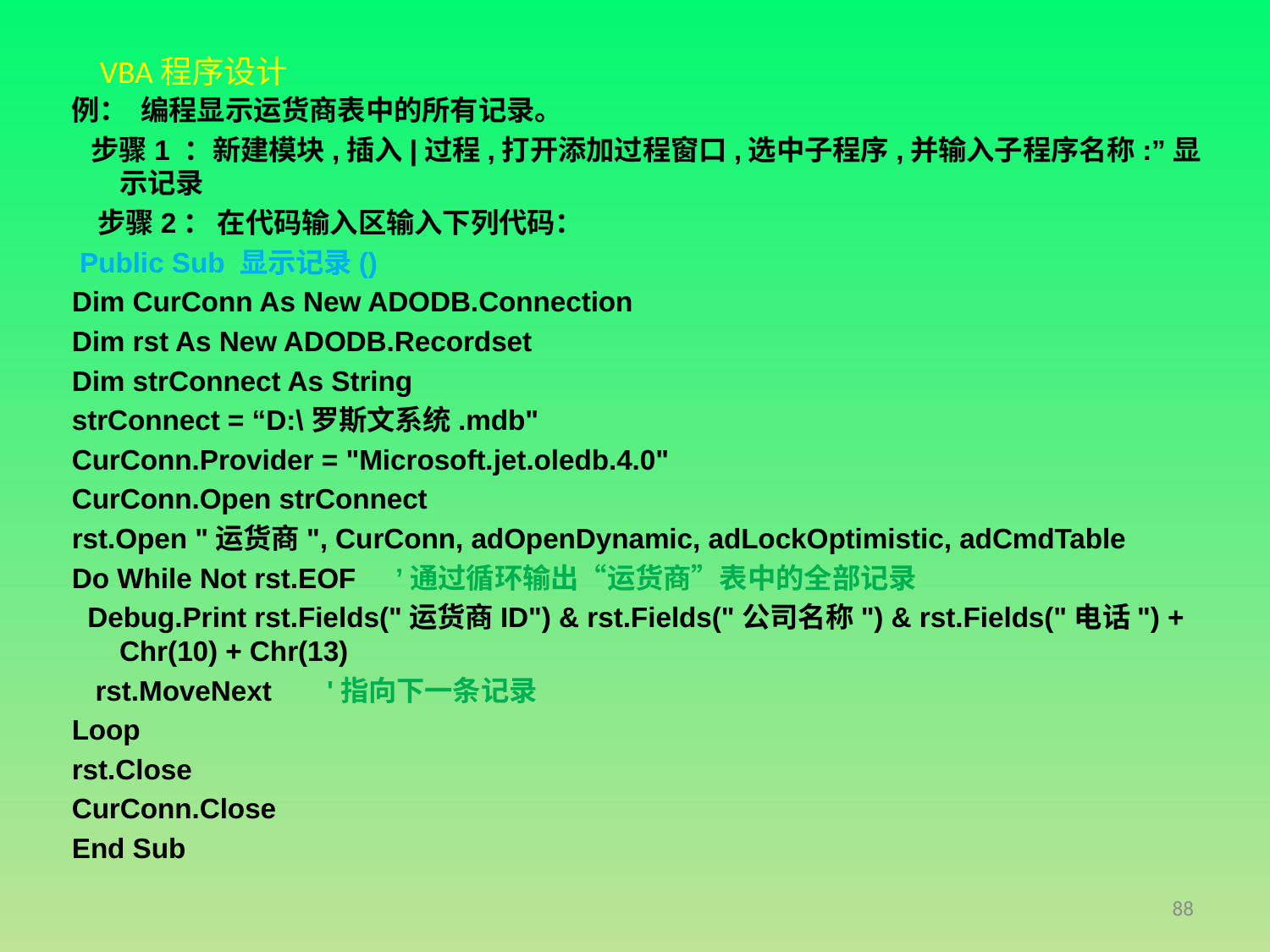

例：  编程显示运货商表中的所有记录。
  步骤1 ：新建模块,插入|过程,打开添加过程窗口,选中子程序,并输入子程序名称:”显示记录
   步骤2： 在代码输入区输入下列代码：
 Public Sub 显示记录()
Dim CurConn As New ADODB.Connection
Dim rst As New ADODB.Recordset
Dim strConnect As String
strConnect = “D:\罗斯文系统.mdb"
CurConn.Provider = "Microsoft.jet.oledb.4.0"
CurConn.Open strConnect
rst.Open "运货商", CurConn, adOpenDynamic, adLockOptimistic, adCmdTable
Do While Not rst.EOF     ’通过循环输出“运货商”表中的全部记录
  Debug.Print rst.Fields("运货商ID") & rst.Fields("公司名称") & rst.Fields("电话") + Chr(10) + Chr(13)
   rst.MoveNext       '指向下一条记录
Loop
rst.Close
CurConn.Close
End Sub
88